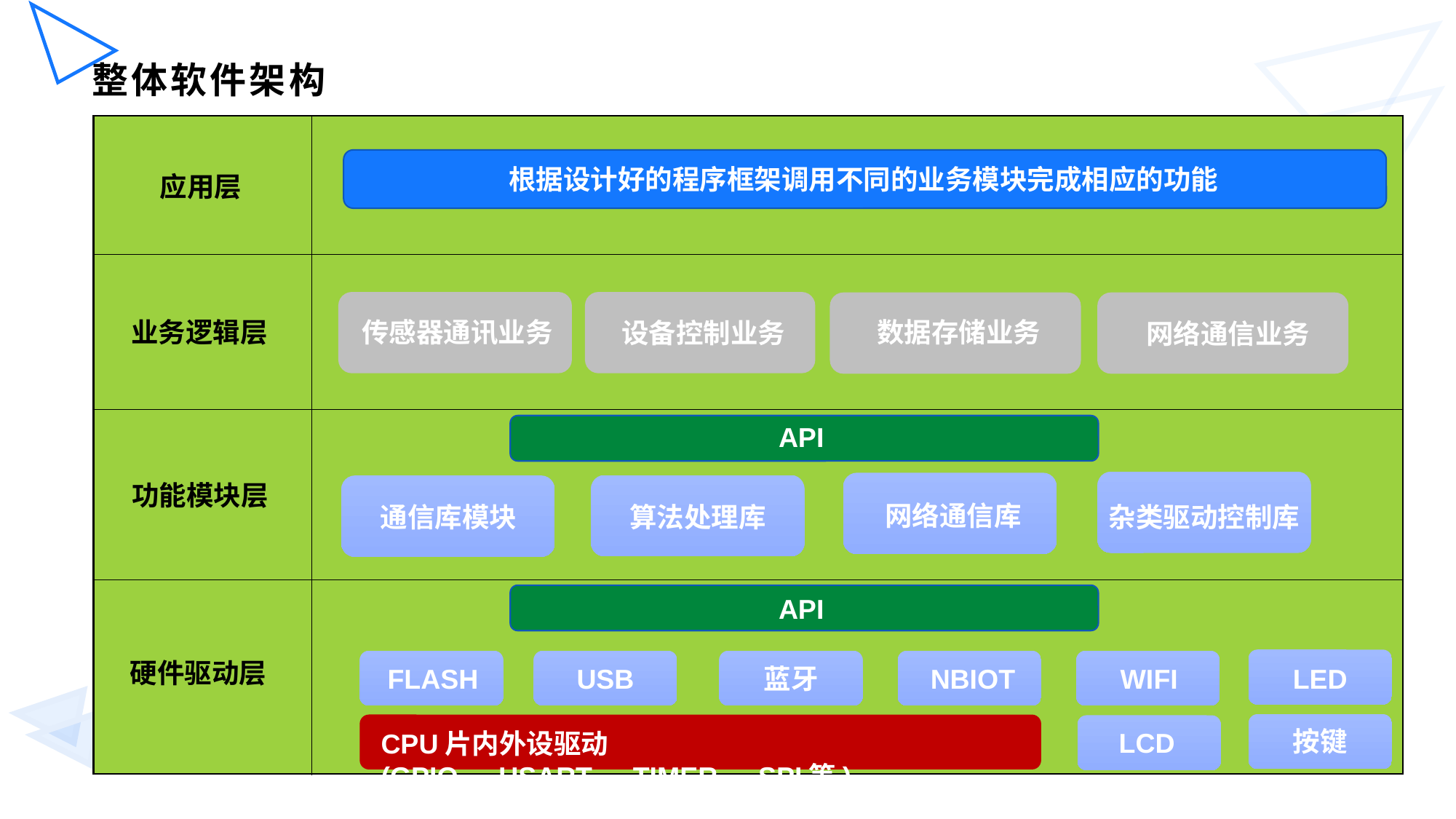

# 整体软件架构
s

根据设计好的程序框架调用不同的业务模块完成相应的功能
应用层

业务逻辑层
传感器通讯业务
数据存储业务
设备控制业务
网络通信业务
API

功能模块层

网络通信库
通信库模块
算法处理库
杂类驱动控制库

API

硬件驱动层

FLASH
USB
蓝牙
NBIOT
WIFI
LED

按键
LCD
CPU片内外设驱动(GPIO、USART、TIMER、SPI等)